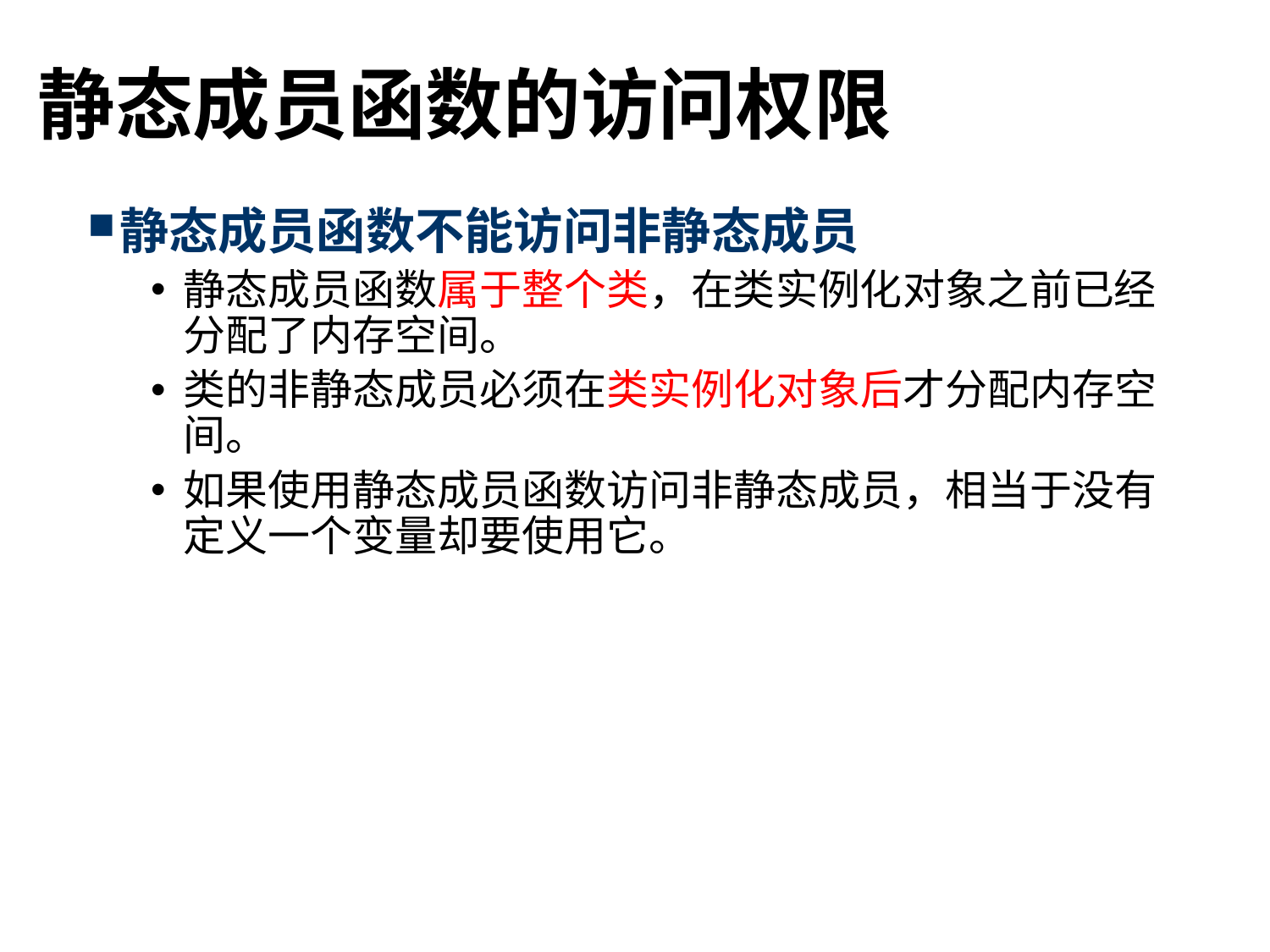

# 静态成员函数的访问权限
静态成员函数不能访问非静态成员
静态成员函数属于整个类，在类实例化对象之前已经分配了内存空间。
类的非静态成员必须在类实例化对象后才分配内存空间。
如果使用静态成员函数访问非静态成员，相当于没有定义一个变量却要使用它。